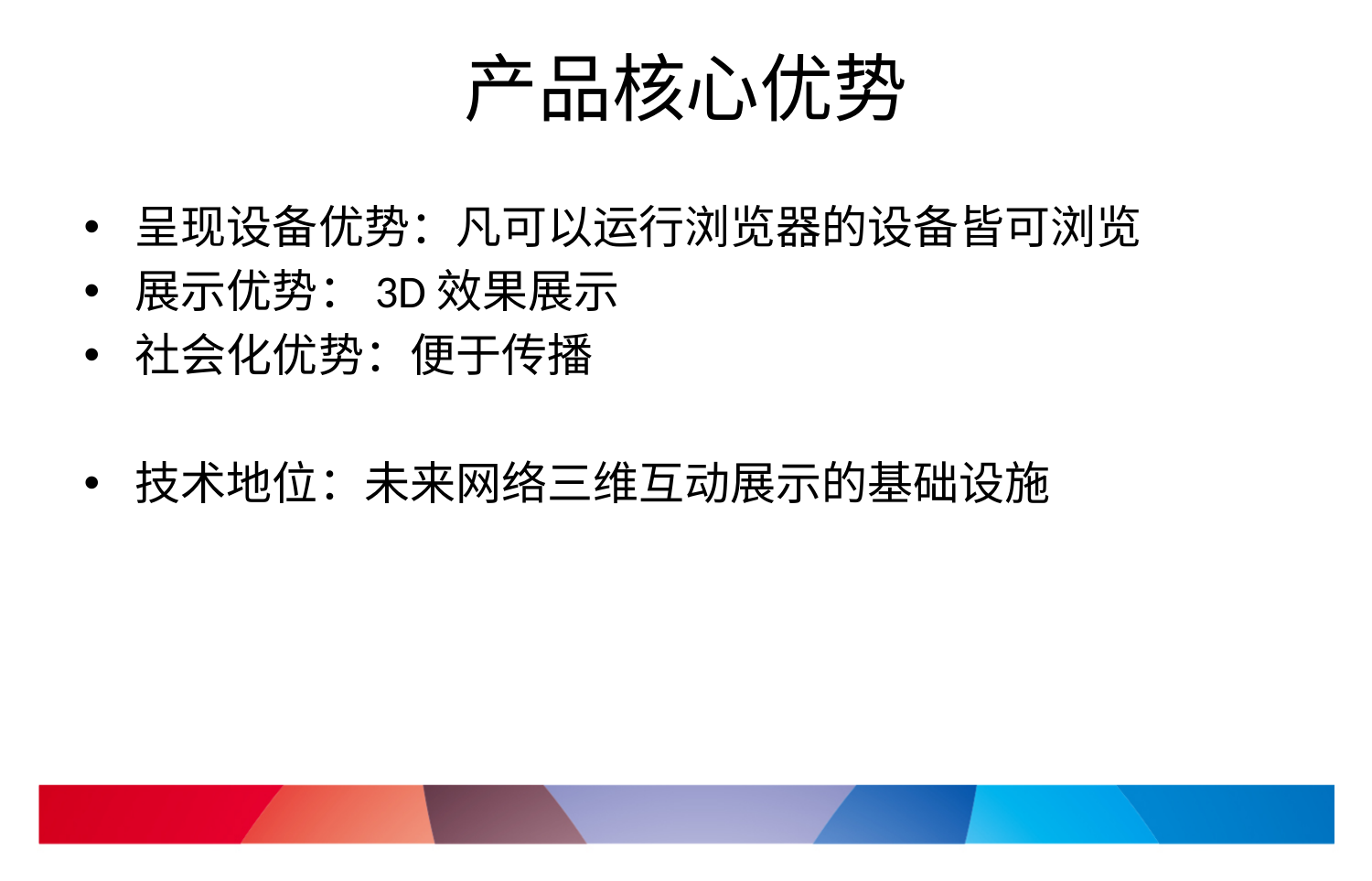

# 产品核心优势
呈现设备优势：凡可以运行浏览器的设备皆可浏览
展示优势：3D效果展示
社会化优势：便于传播

技术地位：未来网络三维互动展示的基础设施